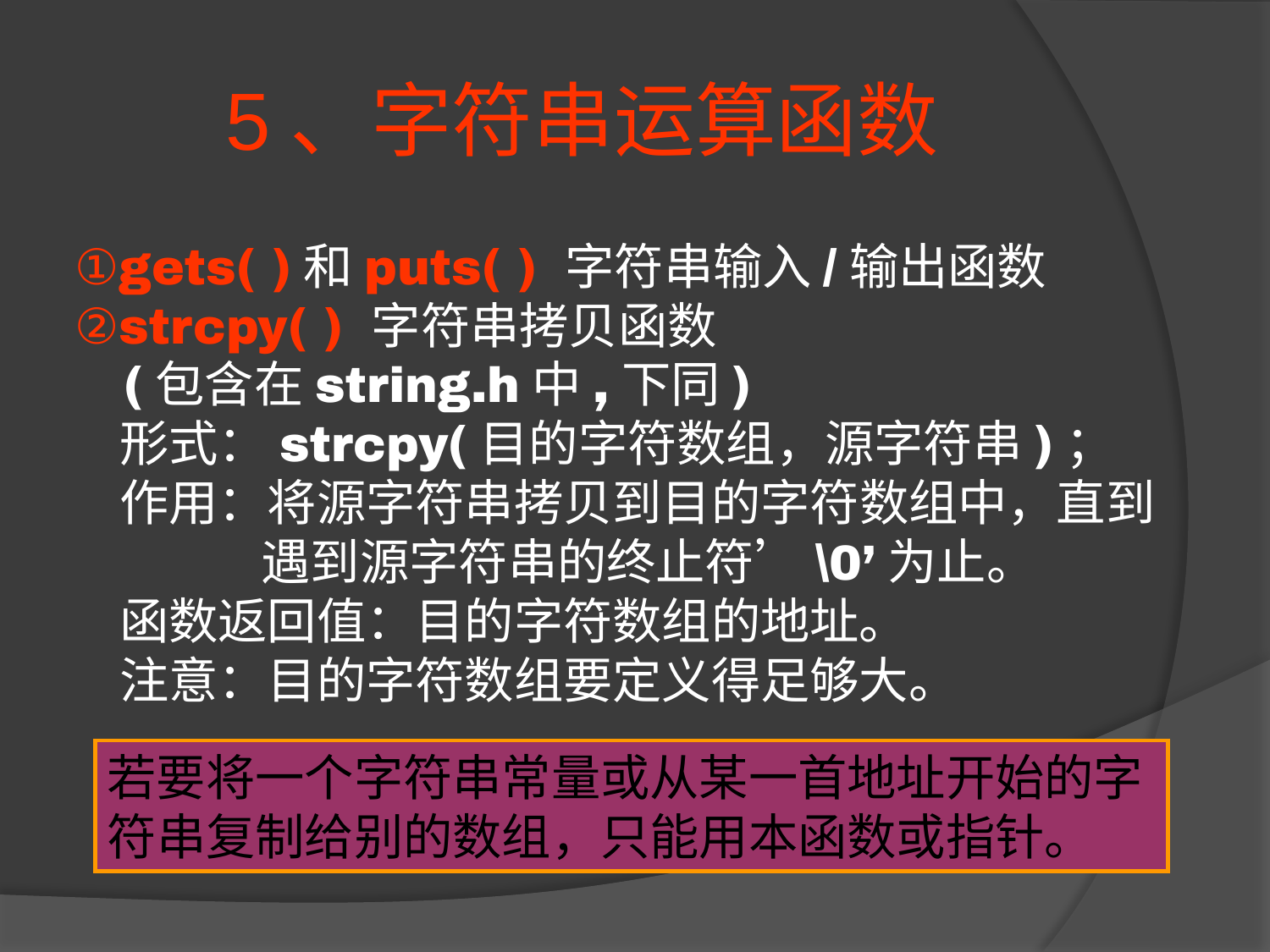

# 5、字符串运算函数
①gets( )和puts( ) 字符串输入/输出函数
②strcpy( ) 字符串拷贝函数
   (包含在string.h中,下同)
   形式：strcpy(目的字符数组，源字符串)；
   作用：将源字符串拷贝到目的字符数组中，直到遇到源字符串的终止符’\0’为止。
   函数返回值：目的字符数组的地址。
   注意：目的字符数组要定义得足够大。
若要将一个字符串常量或从某一首地址开始的字符串复制给别的数组，只能用本函数或指针。